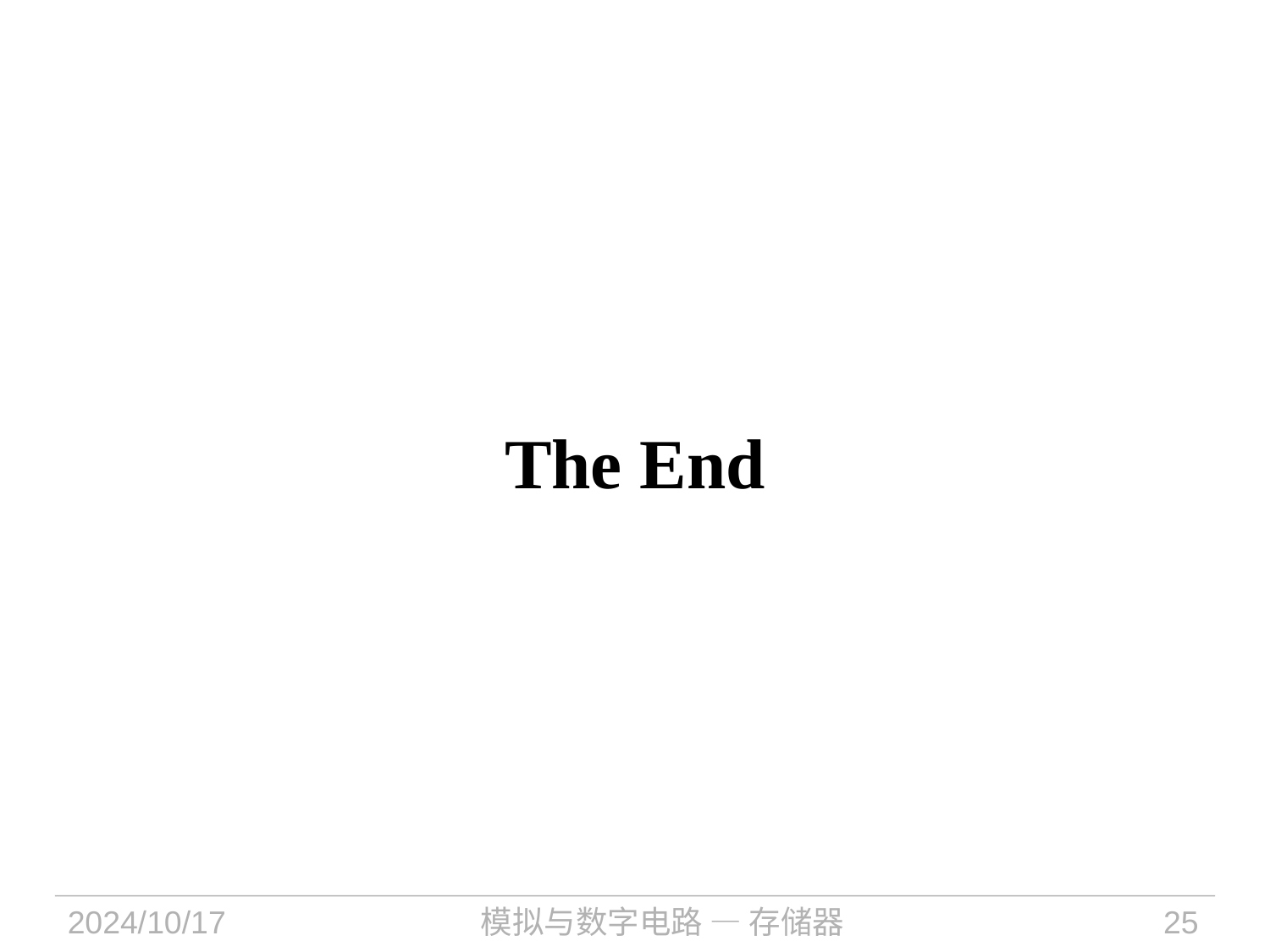

# The End
2024/10/17
模拟与数字电路 — 存储器
25